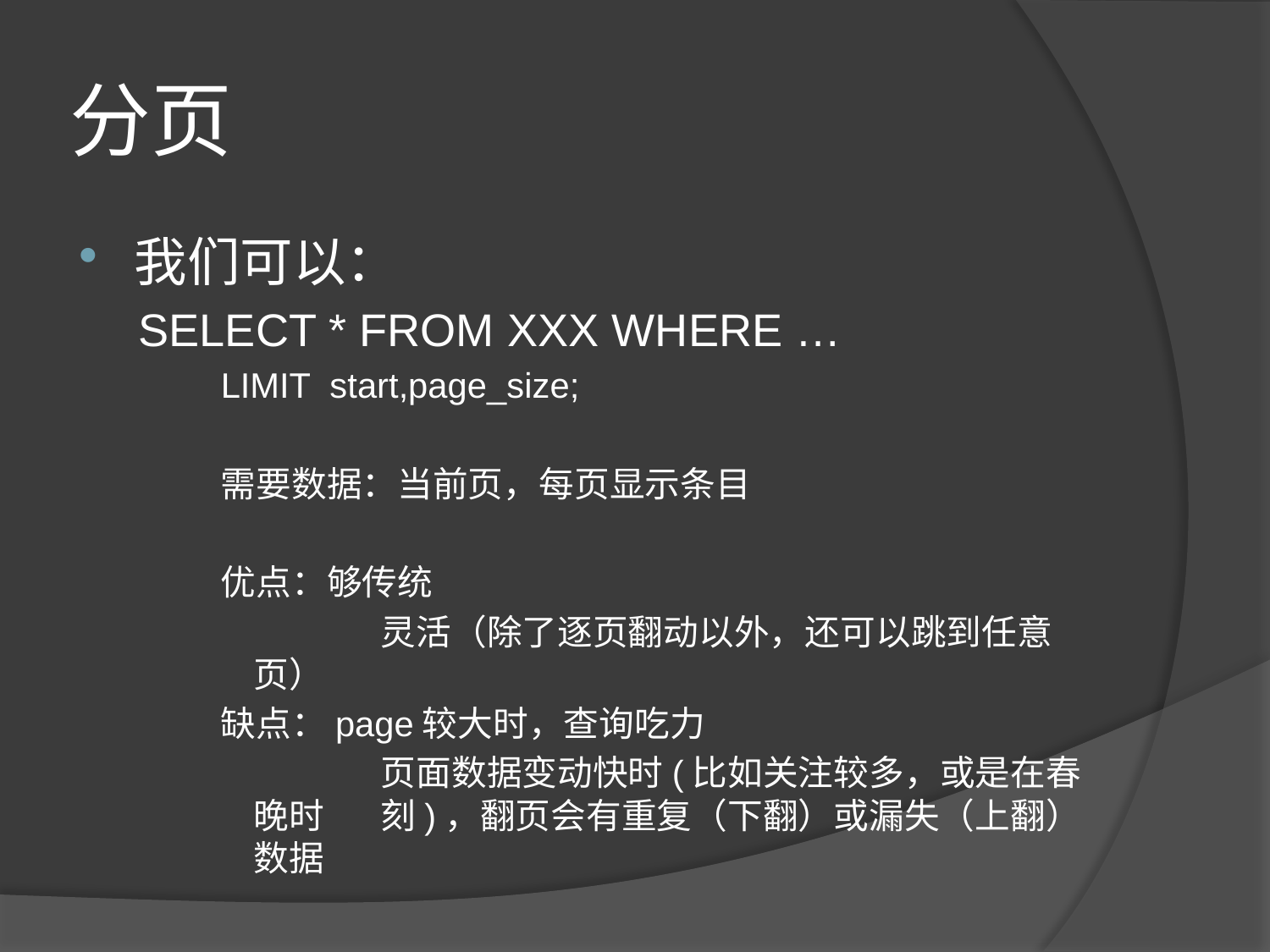

# 分页
我们可以：
SELECT * FROM XXX WHERE …
LIMIT  start,page_size;

需要数据：当前页，每页显示条目

优点：够传统
		灵活（除了逐页翻动以外，还可以跳到任意页）
缺点：page较大时，查询吃力
		页面数据变动快时(比如关注较多，或是在春晚时	刻)，翻页会有重复（下翻）或漏失（上翻）数据